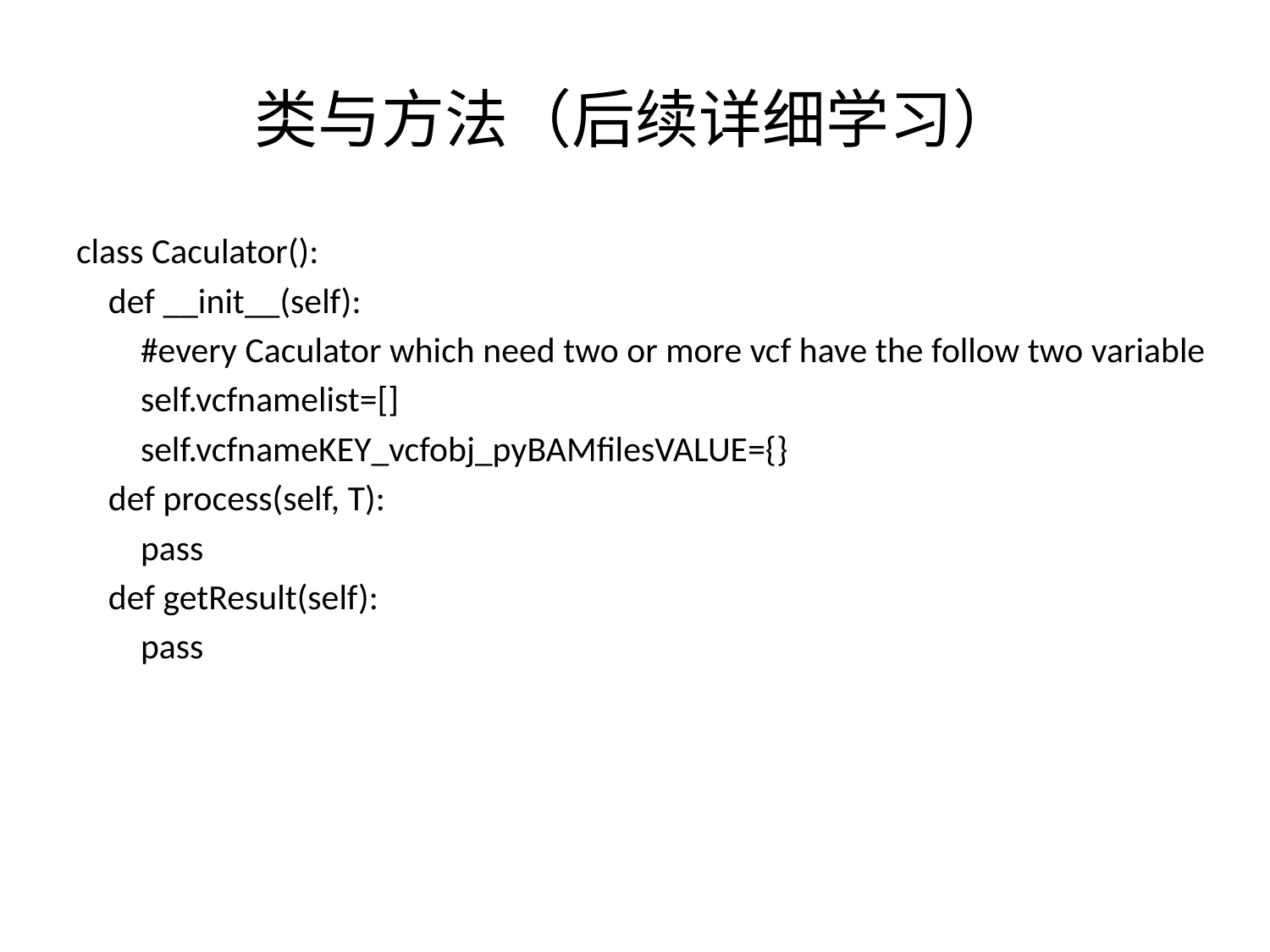

# 类与方法（后续详细学习）
class Caculator():
    def __init__(self):
        #every Caculator which need two or more vcf have the follow two variable
        self.vcfnamelist=[]
        self.vcfnameKEY_vcfobj_pyBAMfilesVALUE={}
    def process(self, T):
        pass
    def getResult(self):
        pass